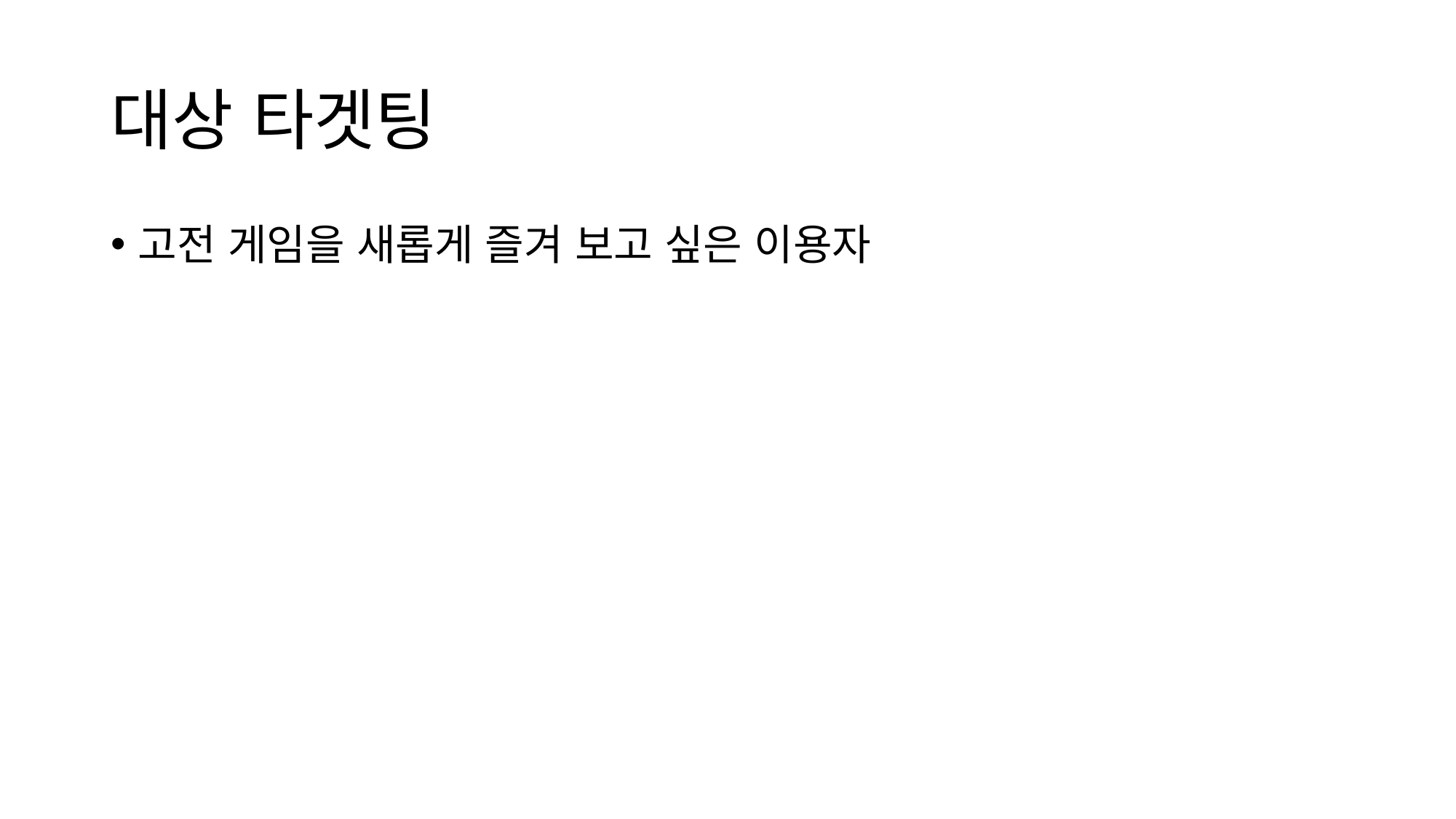

# 대상 타겟팅
고전 게임을 새롭게 즐겨 보고 싶은 이용자